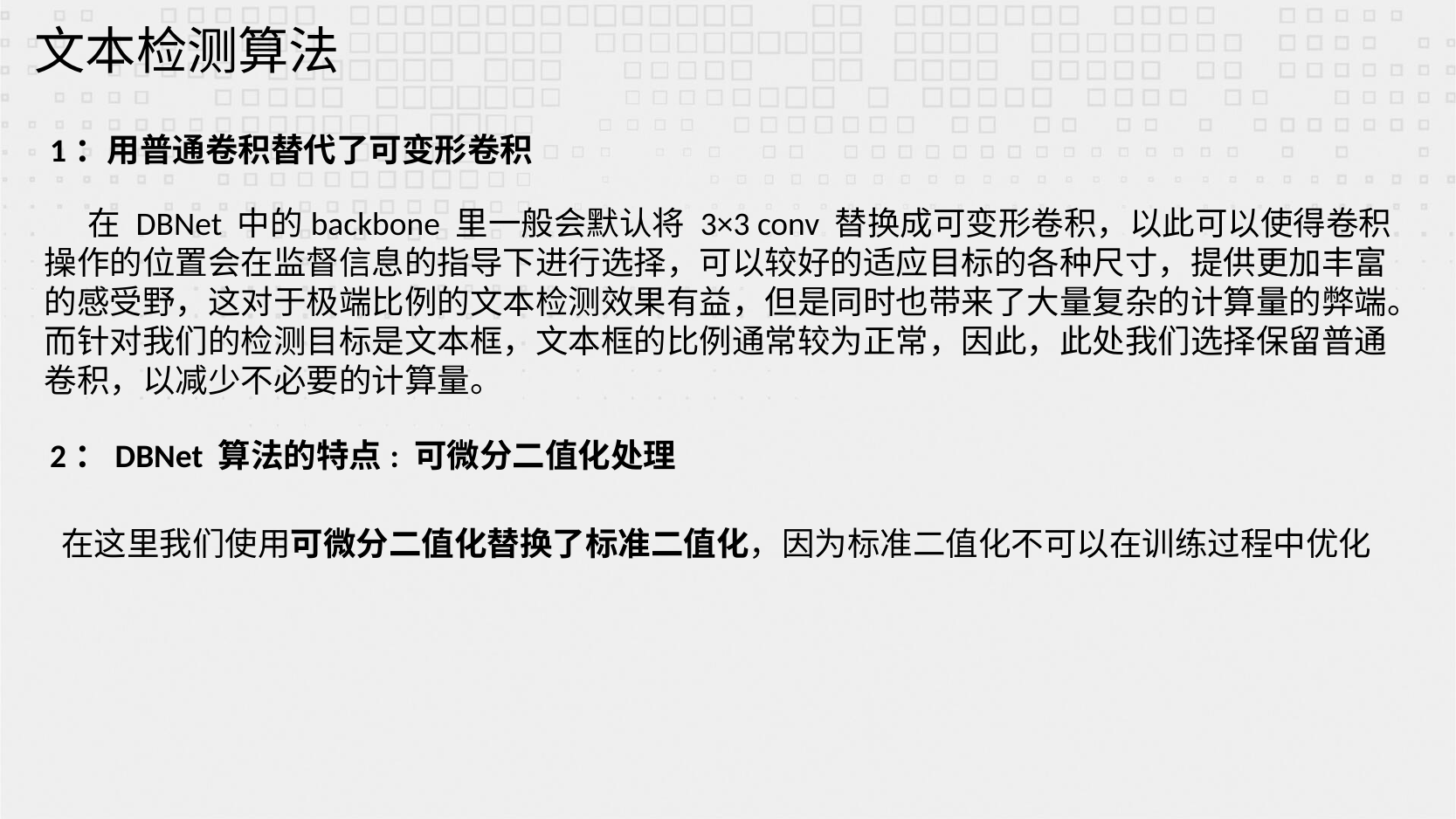

文本检测算法
1：用普通卷积替代了可变形卷积
在 DBNet 中的backbone 里一般会默认将 3×3 conv 替换成可变形卷积，以此可以使得卷积操作的位置会在监督信息的指导下进行选择，可以较好的适应目标的各种尺寸，提供更加丰富的感受野，这对于极端比例的文本检测效果有益，但是同时也带来了大量复杂的计算量的弊端。而针对我们的检测目标是文本框，文本框的比例通常较为正常，因此，此处我们选择保留普通卷积，以减少不必要的计算量。
2：DBNet 算法的特点: 可微分二值化处理
在这里我们使用可微分二值化替换了标准二值化，因为标准二值化不可以在训练过程中优化